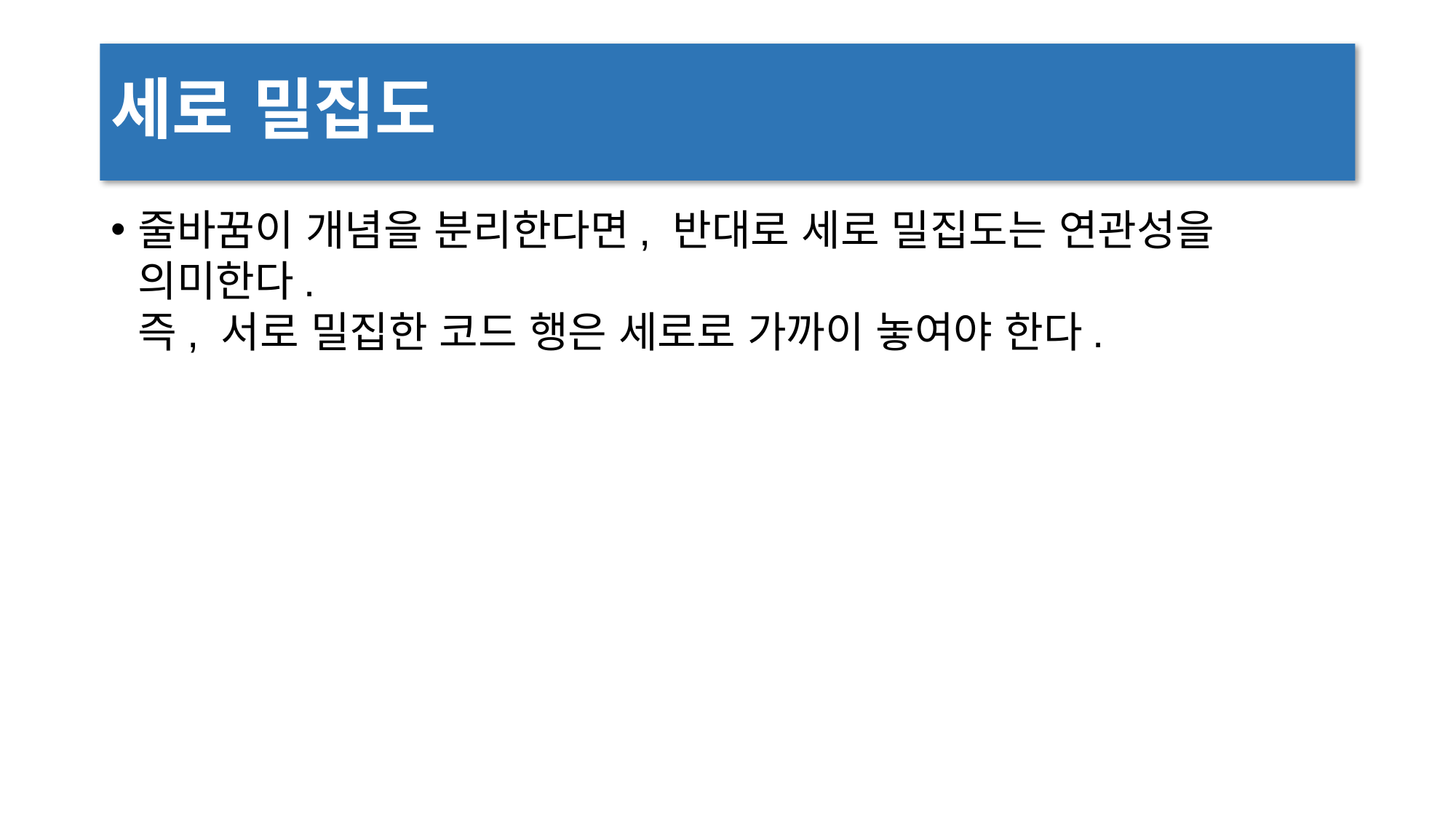

# 세로 밀집도
줄바꿈이 개념을 분리한다면, 반대로 세로 밀집도는 연관성을 의미한다.
즉, 서로 밀집한 코드 행은 세로로 가까이 놓여야 한다.